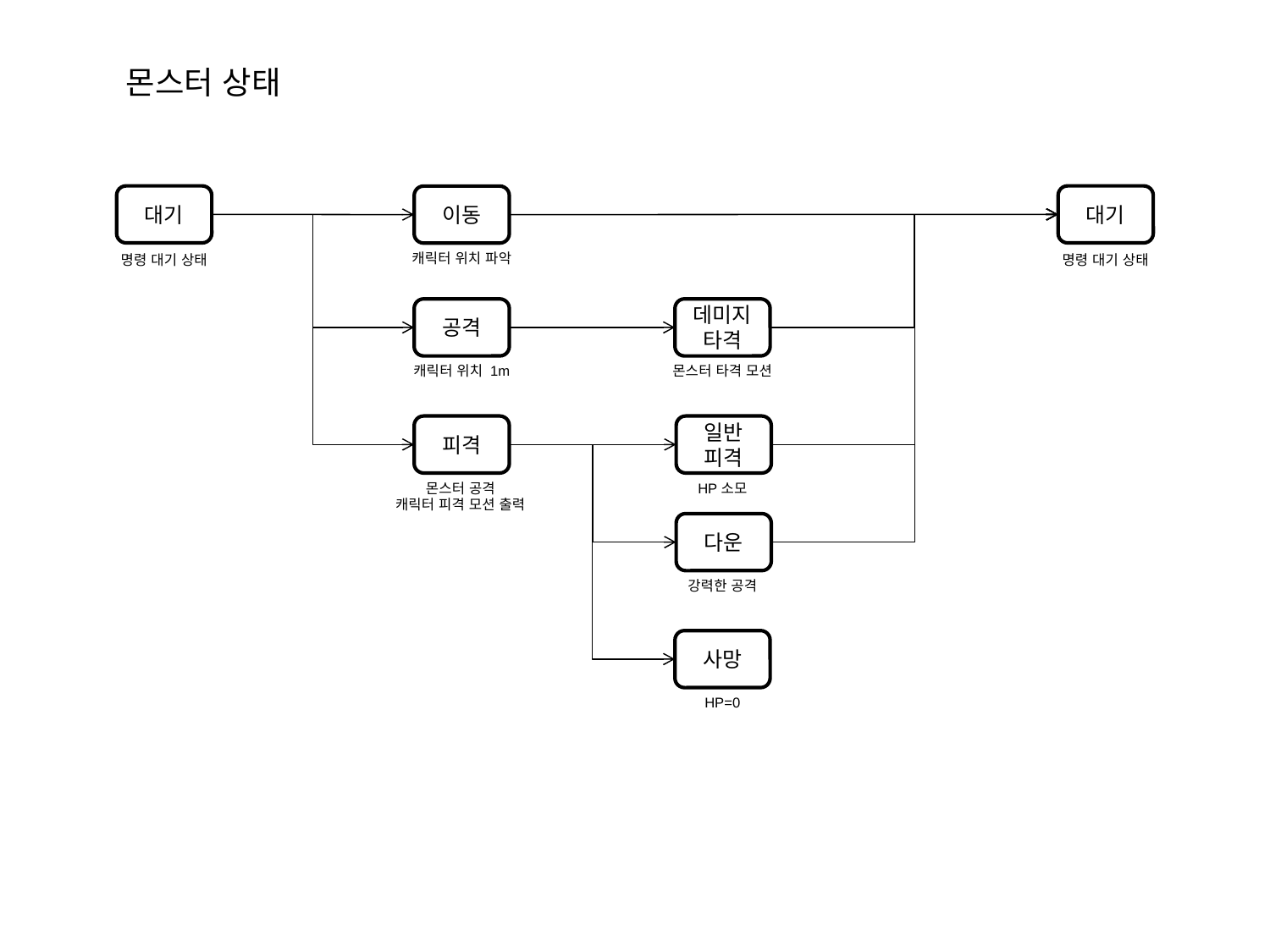

몬스터 상태
대기
대기
이동
캐릭터 위치 파악
명령 대기 상태
명령 대기 상태
공격
데미지
타격
캐릭터 위치 1m
몬스터 타격 모션
피격
일반 피격
몬스터 공격
캐릭터 피격 모션 출력
HP소모
다운
강력한 공격
사망
HP=0